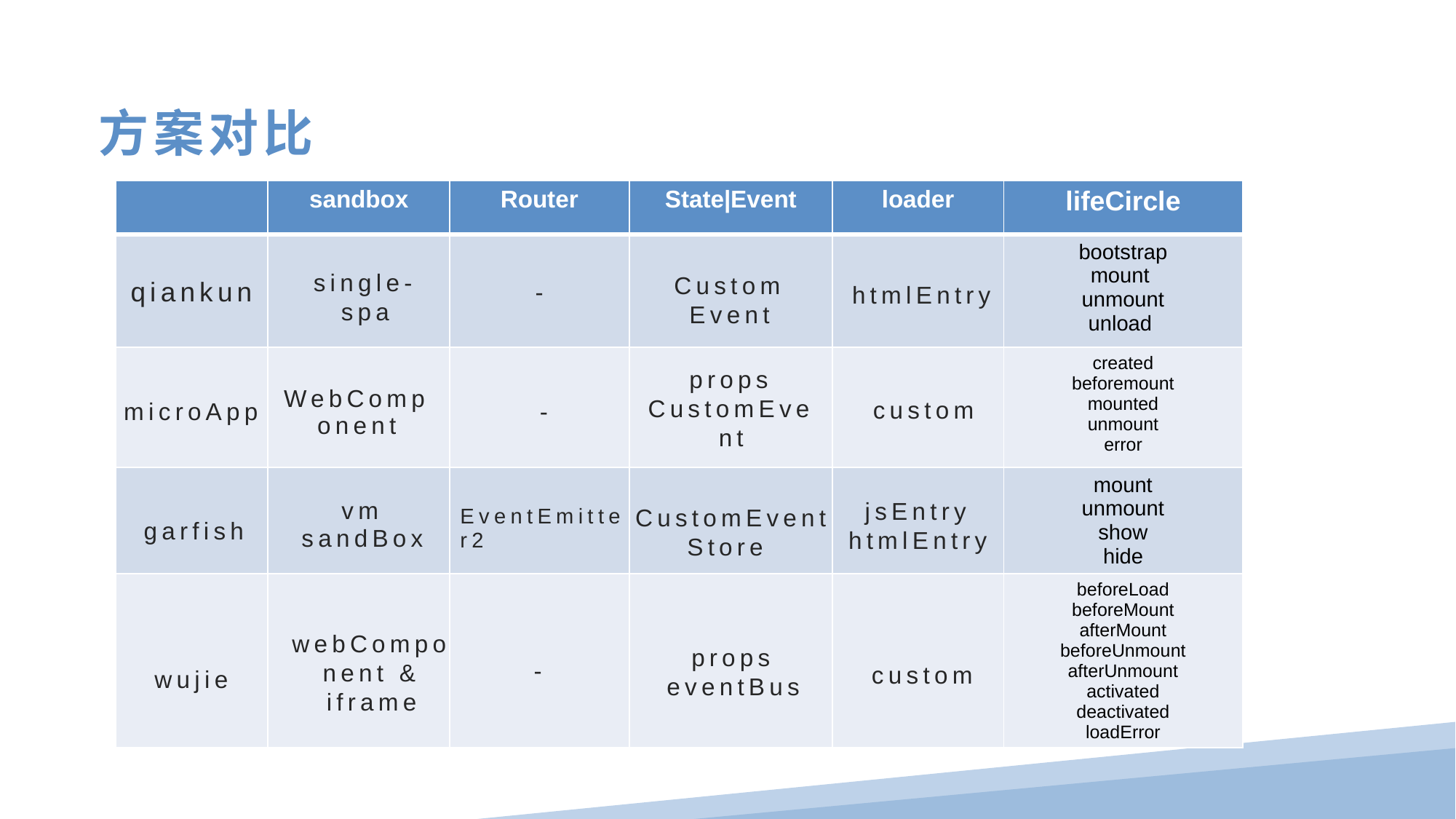

方案对比
|  | sandbox | Router | State|Event | loader | lifeCircle |
| --- | --- | --- | --- | --- | --- |
|  |  |  |  |  | bootstrap mount unmount unload |
|  |  |  |  |  | created beforemount mounted unmount error |
|  |  |  |  |  | mount unmount show hide |
|  |  |  |  |  | beforeLoad beforeMount afterMount beforeUnmount afterUnmount activated deactivated loadError |
qiankun
-
htmlEntry
CustomEvent
single-spa

props CustomEvent
 custom
microApp
WebComponent
-
vm sandBox
jsEntry htmlEntry
EventEmitter2
garfish
CustomEvent
Store
webComponent & iframe
-
props eventBus
custom
wujie